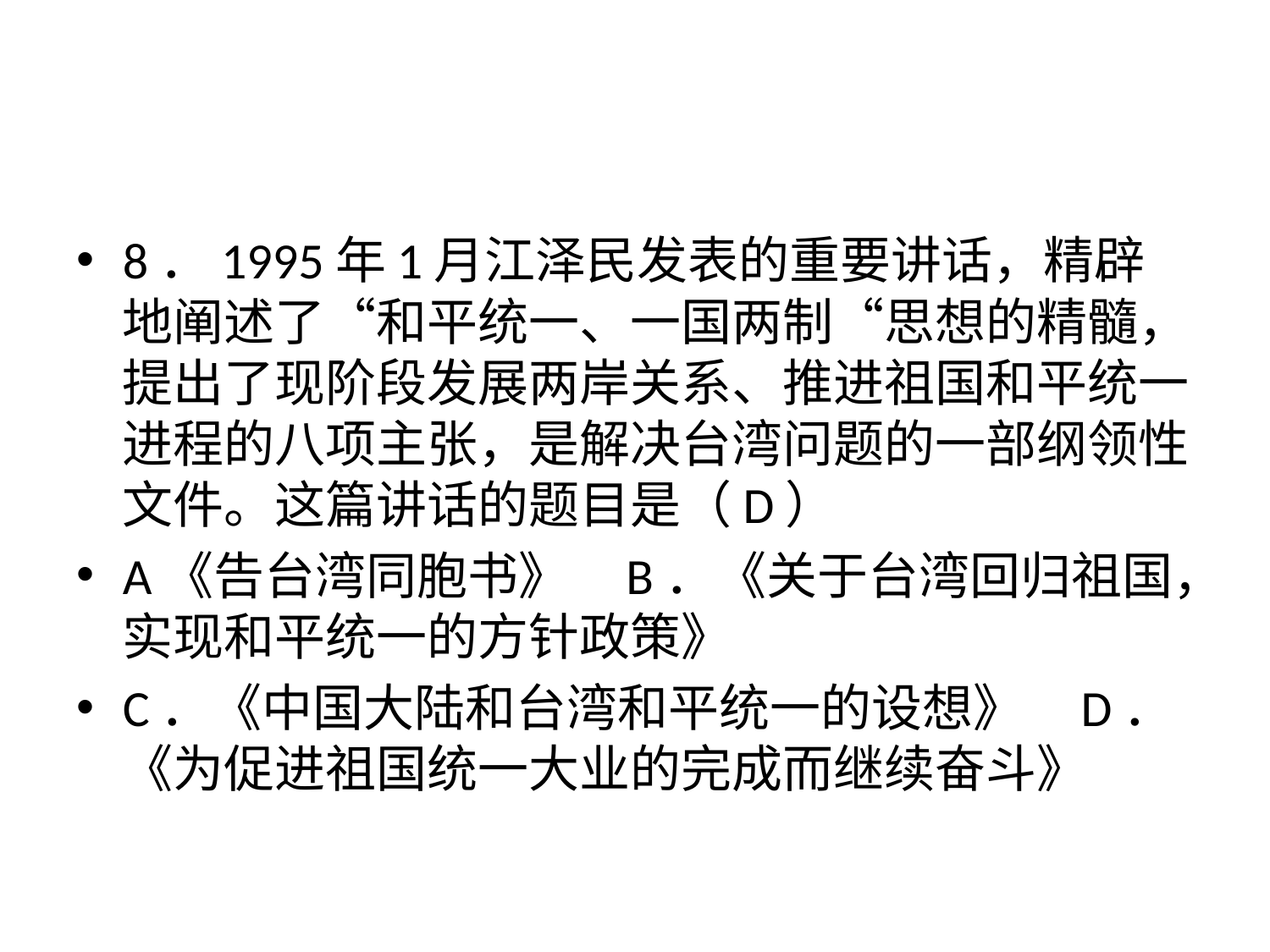

#
8．1995年1月江泽民发表的重要讲话，精辟地阐述了“和平统一、一国两制“思想的精髓，提出了现阶段发展两岸关系、推进祖国和平统一进程的八项主张，是解决台湾问题的一部纲领性文件。这篇讲话的题目是（D）
A《告台湾同胞书》    B．《关于台湾回归祖国，实现和平统一的方针政策》
C．《中国大陆和台湾和平统一的设想》    D．《为促进祖国统一大业的完成而继续奋斗》